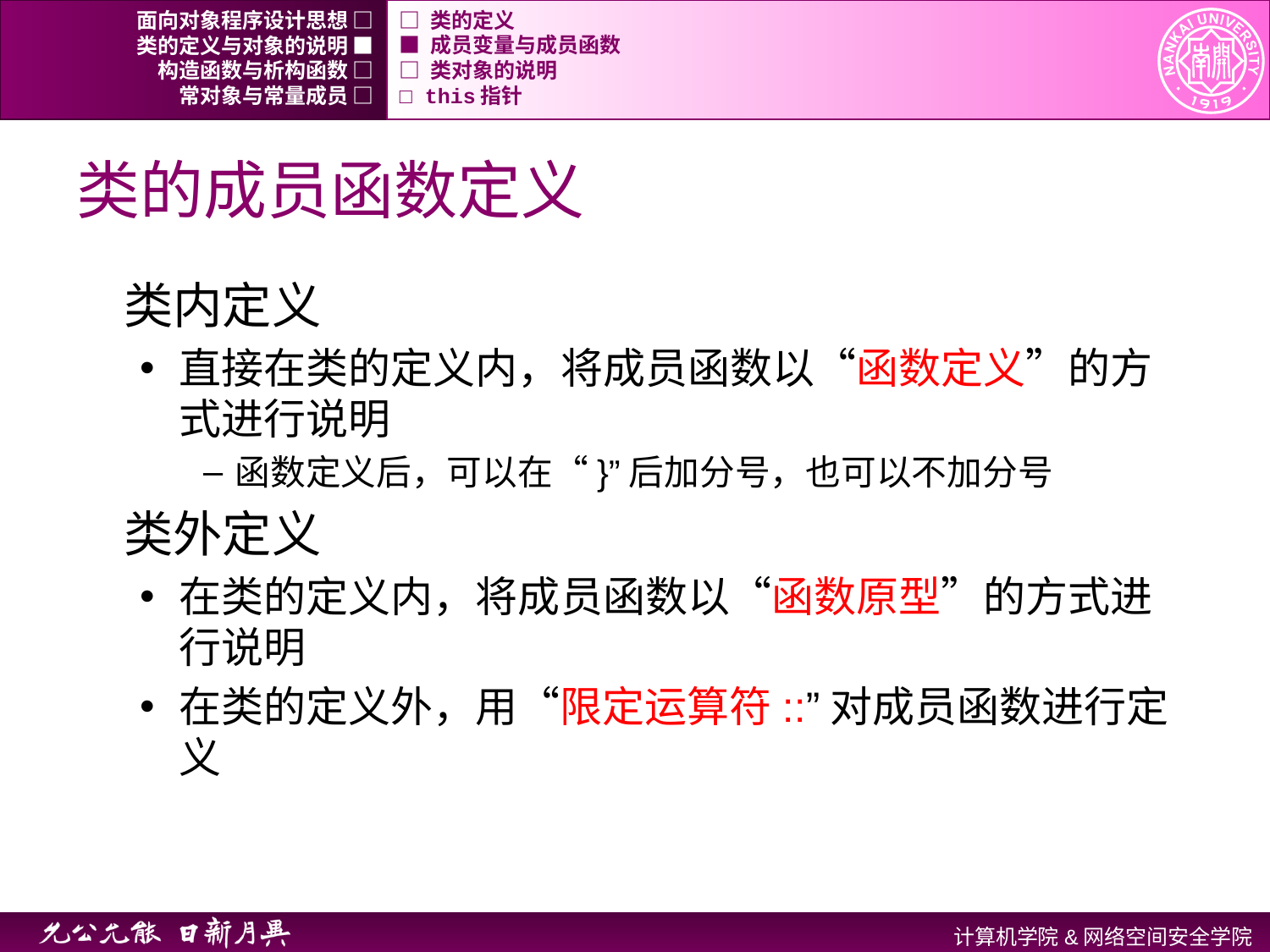

面向对象程序设计思想 □
□ 类的定义
类的定义与对象的说明 ■
■ 成员变量与成员函数
构造函数与析构函数 □
□ 类对象的说明
常对象与常量成员 □

□ this指针
# 类的成员函数定义
类内定义
直接在类的定义内，将成员函数以“函数定义”的方式进行说明
函数定义后，可以在“}”后加分号，也可以不加分号
类外定义
在类的定义内，将成员函数以“函数原型”的方式进行说明
在类的定义外，用“限定运算符::”对成员函数进行定义